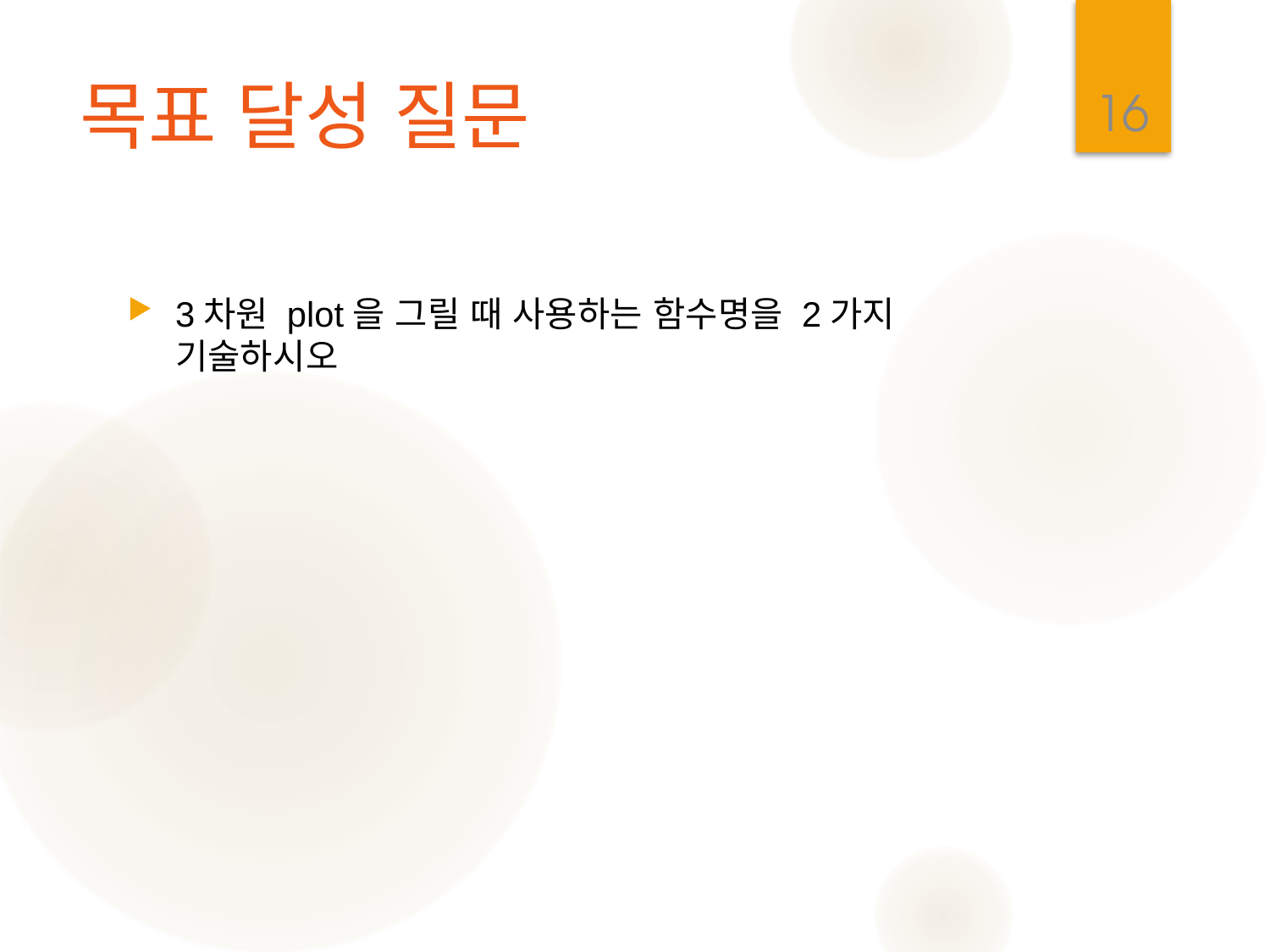

16
# 목표 달성 질문
3차원 plot을 그릴 때 사용하는 함수명을 2가지 기술하시오